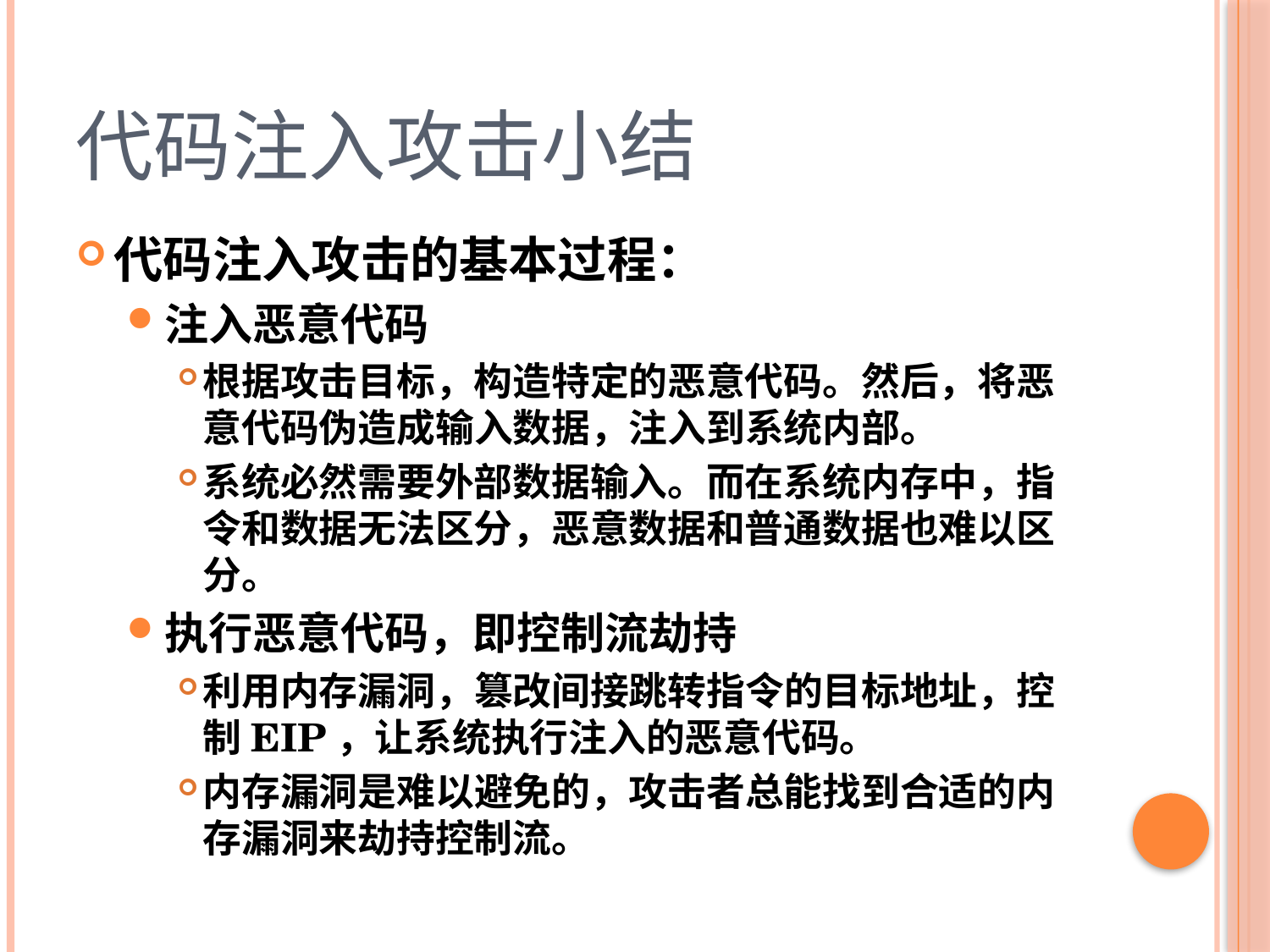

# 代码注入攻击小结
代码注入攻击的基本过程：
注入恶意代码
根据攻击目标，构造特定的恶意代码。然后，将恶意代码伪造成输入数据，注入到系统内部。
系统必然需要外部数据输入。而在系统内存中，指令和数据无法区分，恶意数据和普通数据也难以区分。
执行恶意代码，即控制流劫持
利用内存漏洞，篡改间接跳转指令的目标地址，控制EIP，让系统执行注入的恶意代码。
内存漏洞是难以避免的，攻击者总能找到合适的内存漏洞来劫持控制流。